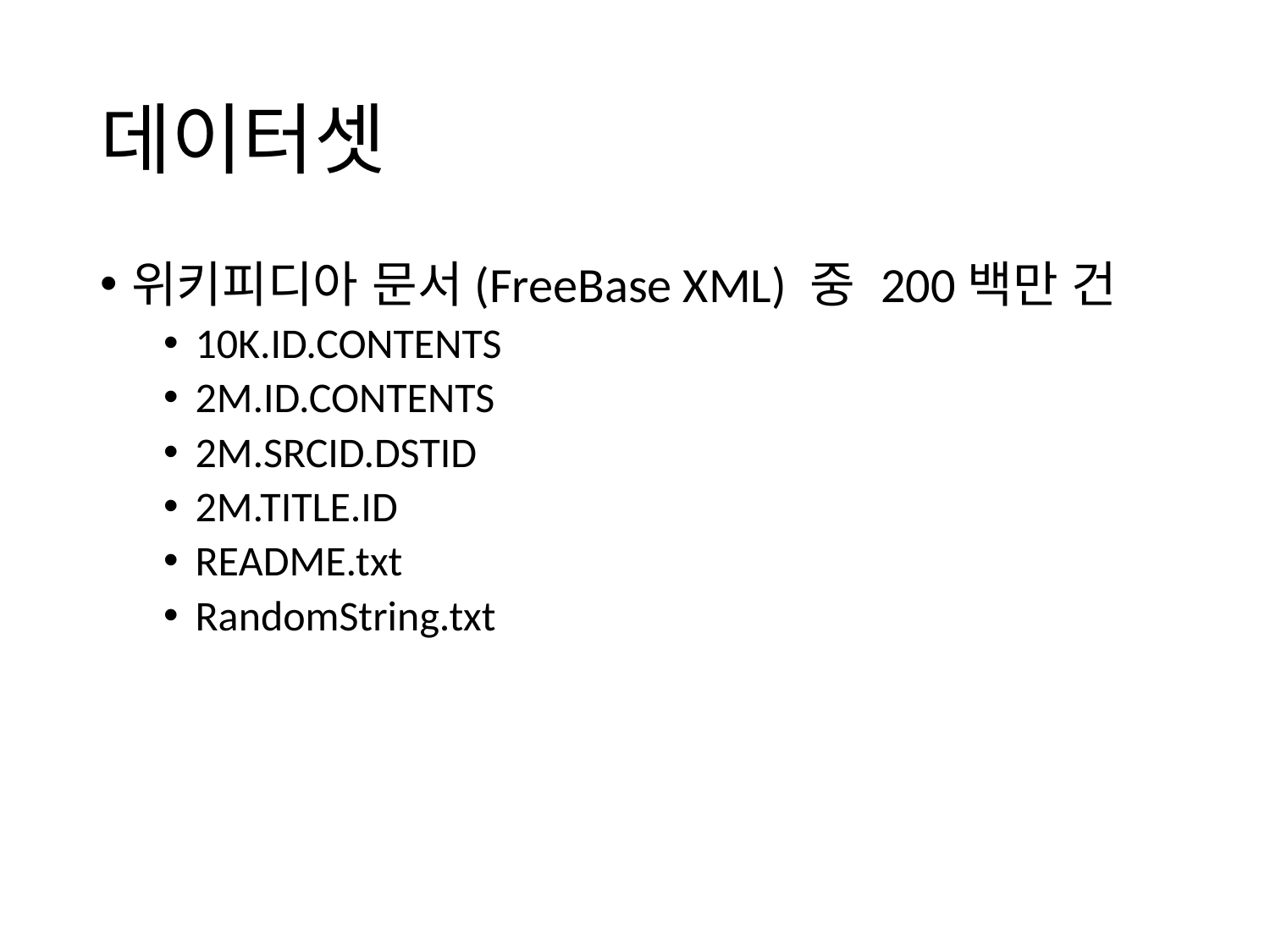

# 데이터셋
위키피디아 문서(FreeBase XML) 중 200백만 건
10K.ID.CONTENTS
2M.ID.CONTENTS
2M.SRCID.DSTID
2M.TITLE.ID
README.txt
RandomString.txt